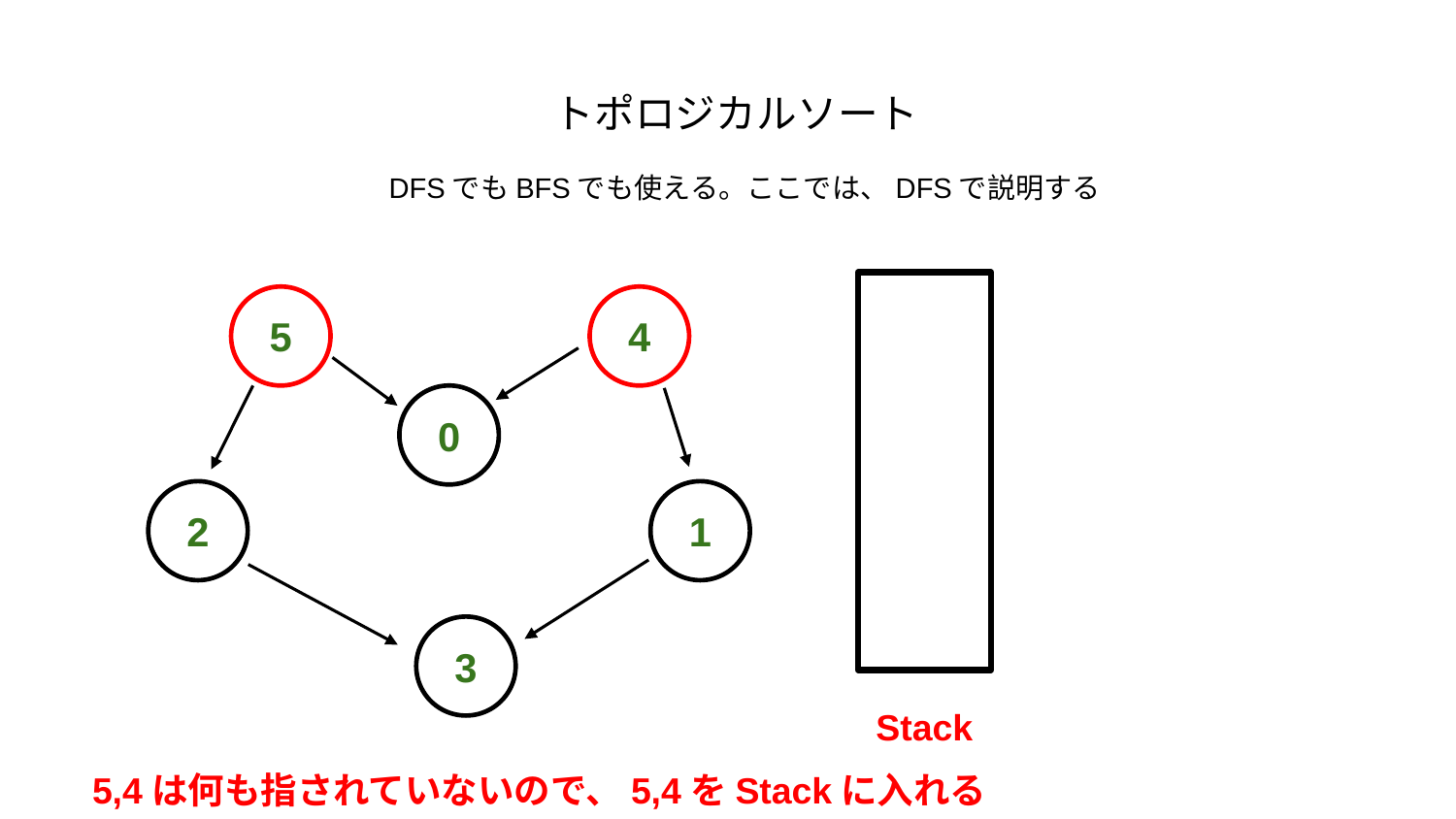

トポロジカルソート
DFSでもBFSでも使える。ここでは、DFSで説明する

5
4
0
2
1
3
Stack
5,4は何も指されていないので、5,4をStackに入れる